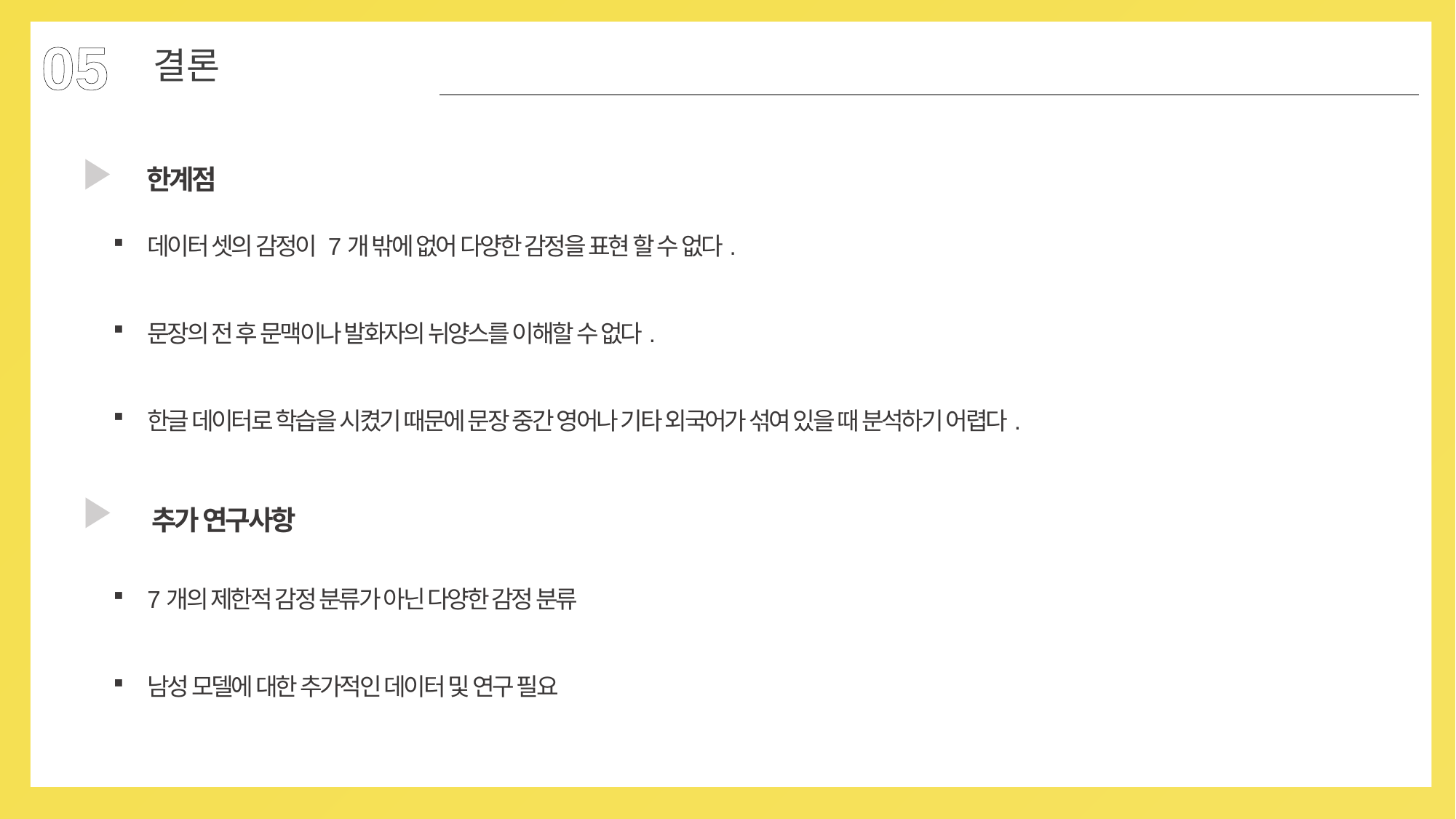

05
결론
▶
한계점
데이터 셋의 감정이 7개 밖에 없어 다양한 감정을 표현 할 수 없다.

문장의 전 후 문맥이나 발화자의 뉘양스를 이해할 수 없다.

한글 데이터로 학습을 시켰기 때문에 문장 중간 영어나 기타 외국어가 섞여 있을 때 분석하기 어렵다.
▶
추가 연구사항
7개의 제한적 감정 분류가 아닌 다양한 감정 분류

남성 모델에 대한 추가적인 데이터 및 연구 필요